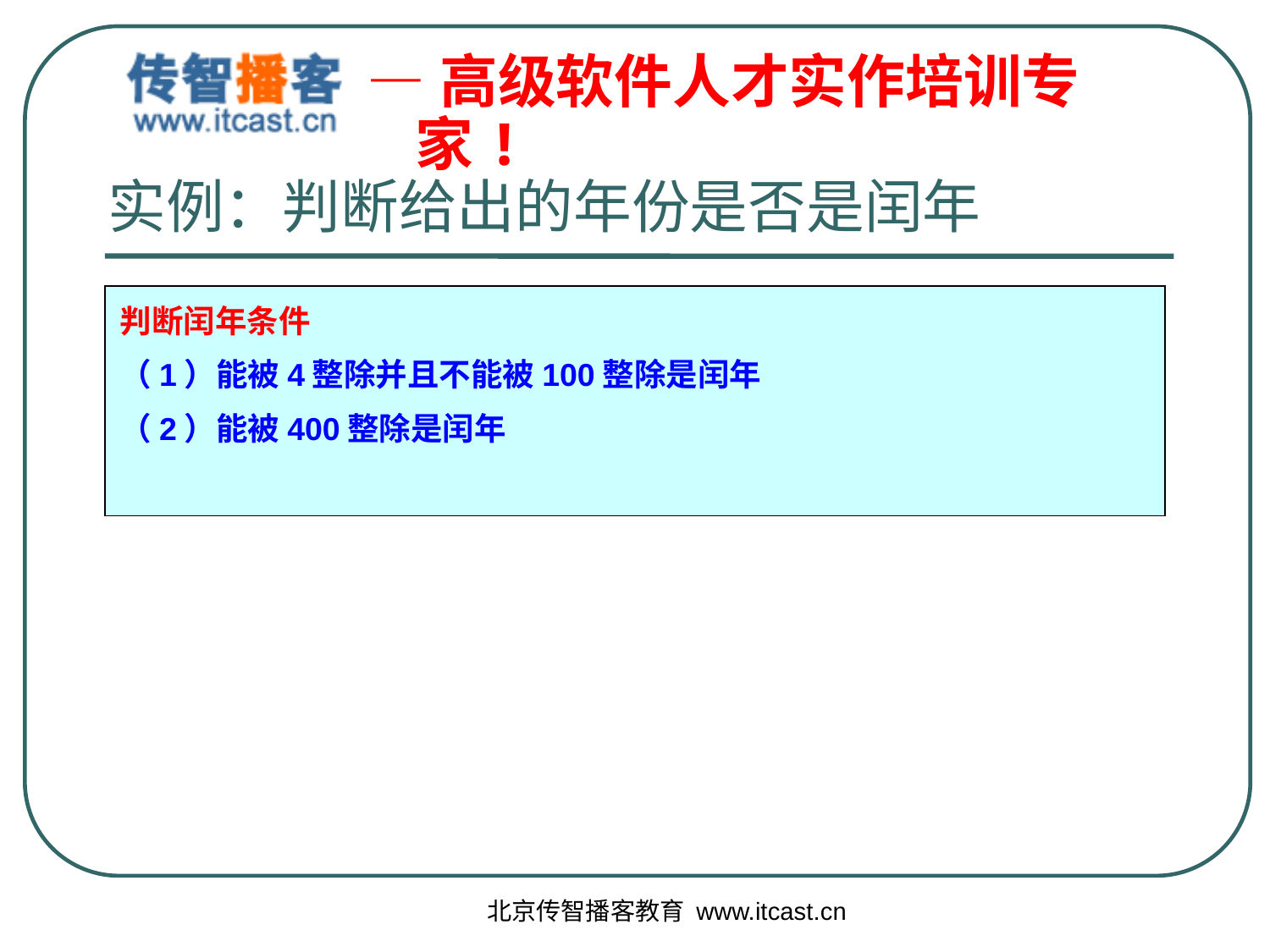

实例：判断给出的年份是否是闰年
判断闰年条件
（1）能被4整除并且不能被100整除是闰年
（2）能被400整除是闰年